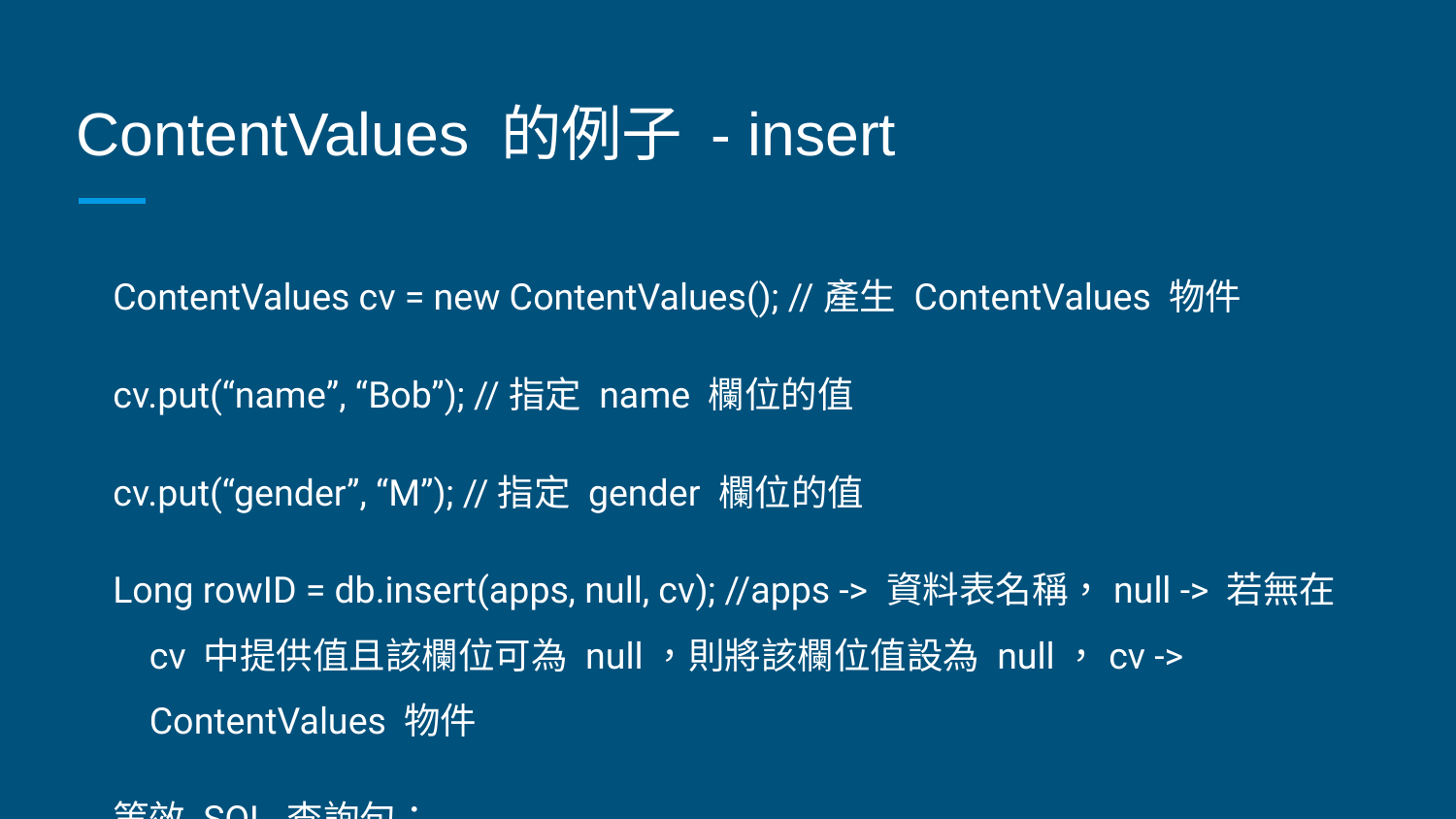

# ContentValues 的例子 - insert
ContentValues cv = new ContentValues(); //產生 ContentValues 物件
cv.put(“name”, “Bob”); //指定 name 欄位的值
cv.put(“gender”, “M”); //指定 gender 欄位的值
Long rowID = db.insert(apps, null, cv); //apps -> 資料表名稱，null -> 若無在 cv 中提供值且該欄位可為 null，則將該欄位值設為 null，cv -> ContentValues 物件
等效 SQL 查詢句：
insert into apps ( name, gender ) values ( ‘Bob’, ‘M’ )